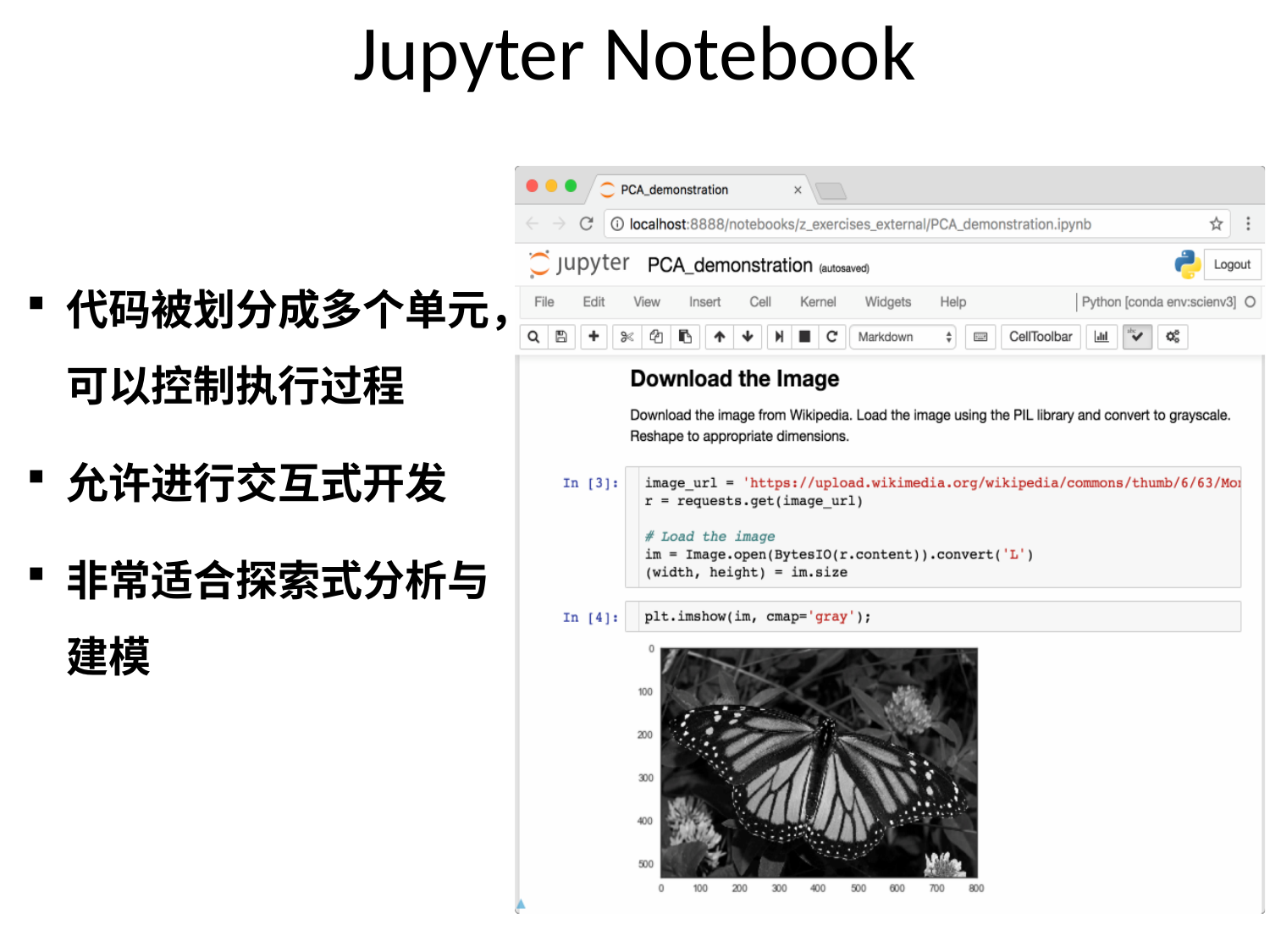

# Jupyter Notebook

代码被划分成多个单元，可以控制执行过程
允许进行交互式开发
非常适合探索式分析与建模